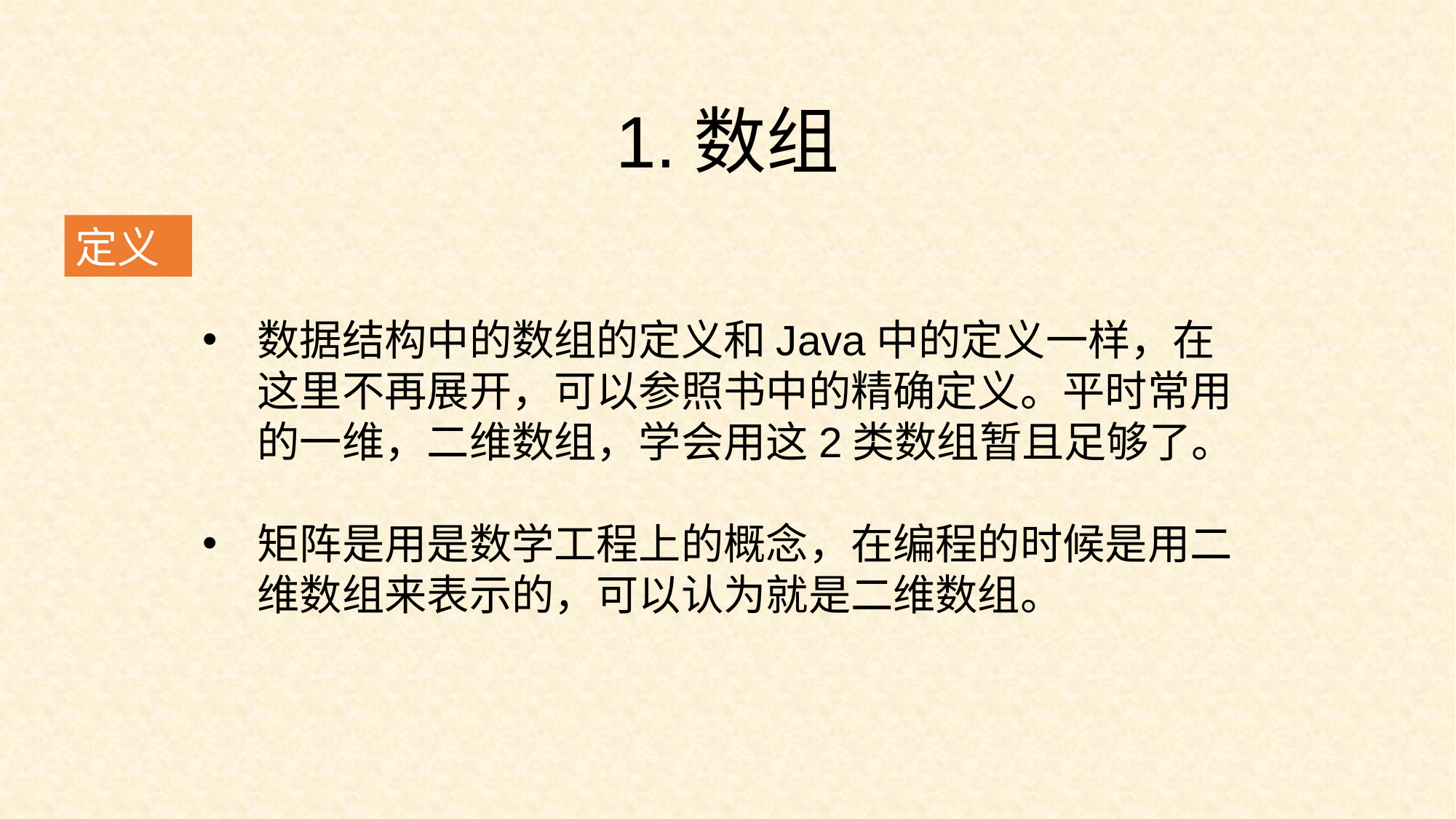

1.数组
定义
数据结构中的数组的定义和Java中的定义一样，在这里不再展开，可以参照书中的精确定义。平时常用的一维，二维数组，学会用这2类数组暂且足够了。

矩阵是用是数学工程上的概念，在编程的时候是用二维数组来表示的，可以认为就是二维数组。